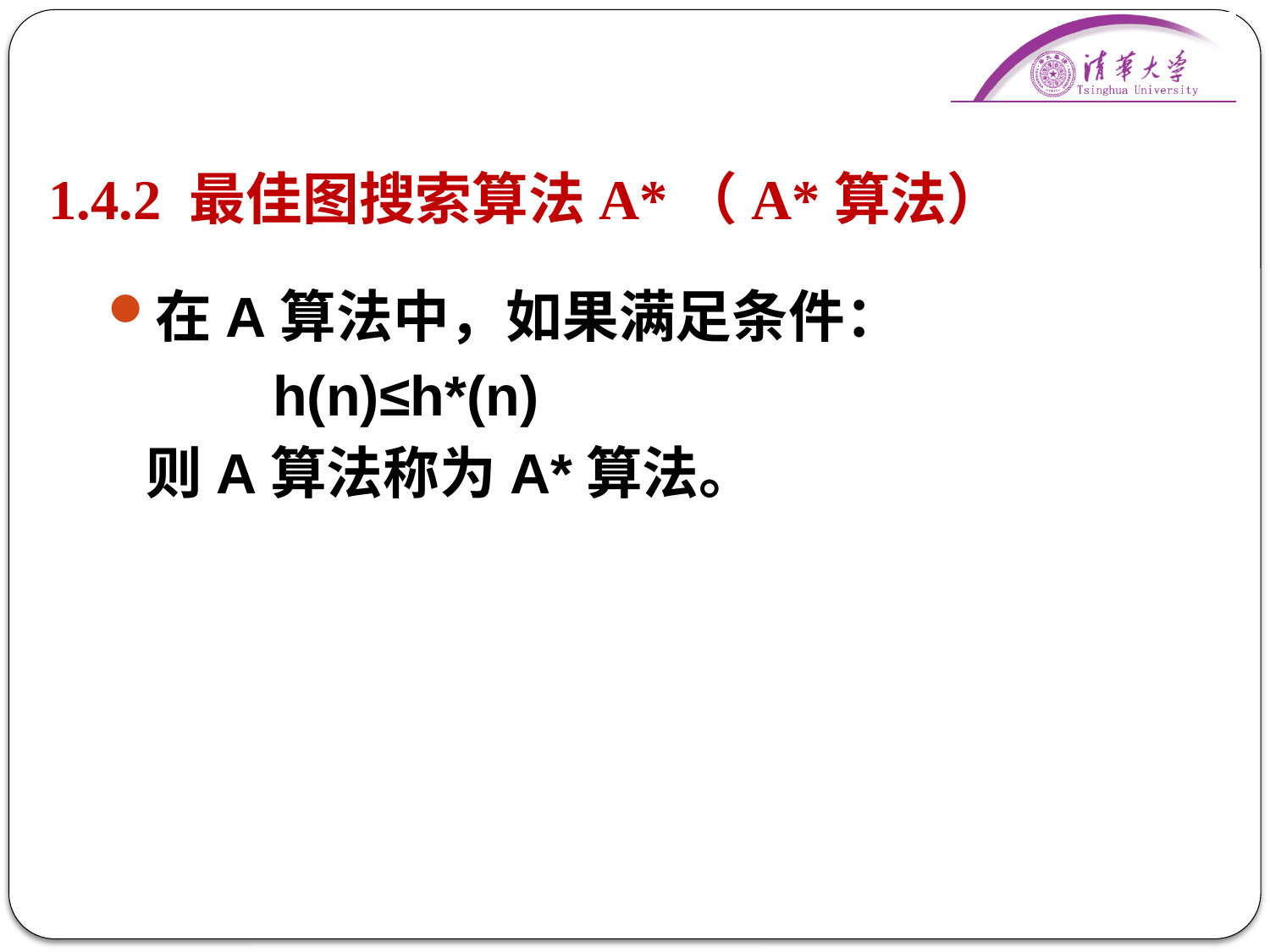

# 1.4.2 最佳图搜索算法A*（A*算法）
在A算法中，如果满足条件：
		h(n)≤h*(n)
	则A算法称为A*算法。

44